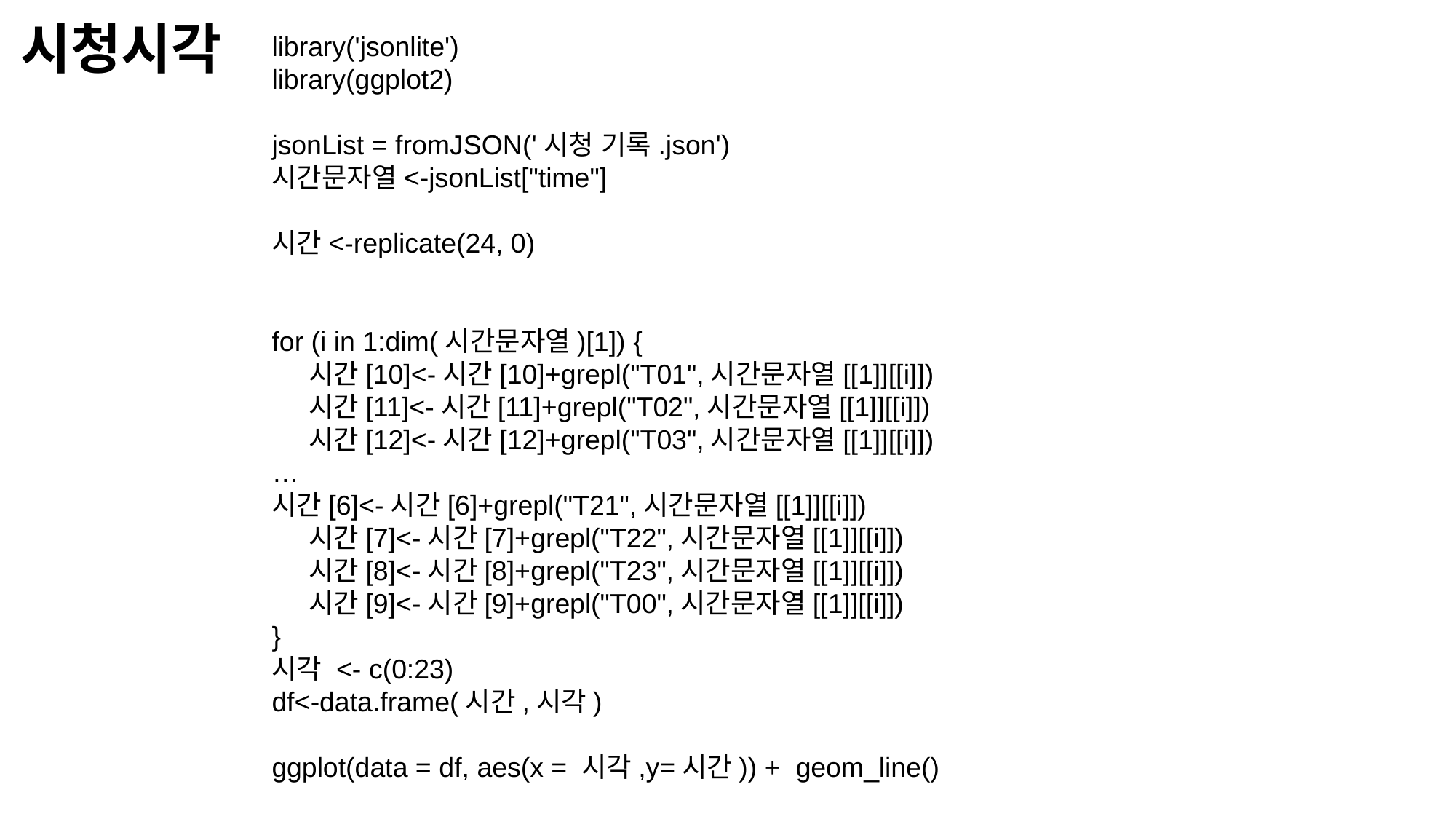

시청시각
library('jsonlite')
library(ggplot2)

jsonList = fromJSON('시청 기록.json')
시간문자열<-jsonList["time"]

시간<-replicate(24, 0)

for (i in 1:dim(시간문자열)[1]) {
    시간[10]<-시간[10]+grepl("T01",시간문자열[[1]][[i]])
    시간[11]<-시간[11]+grepl("T02",시간문자열[[1]][[i]])
    시간[12]<-시간[12]+grepl("T03",시간문자열[[1]][[i]])
…
시간[6]<-시간[6]+grepl("T21",시간문자열[[1]][[i]])
    시간[7]<-시간[7]+grepl("T22",시간문자열[[1]][[i]])
    시간[8]<-시간[8]+grepl("T23",시간문자열[[1]][[i]])
    시간[9]<-시간[9]+grepl("T00",시간문자열[[1]][[i]])
}
시각 <- c(0:23)
df<-data.frame(시간,시각)

ggplot(data = df, aes(x = 시각,y=시간)) +  geom_line()